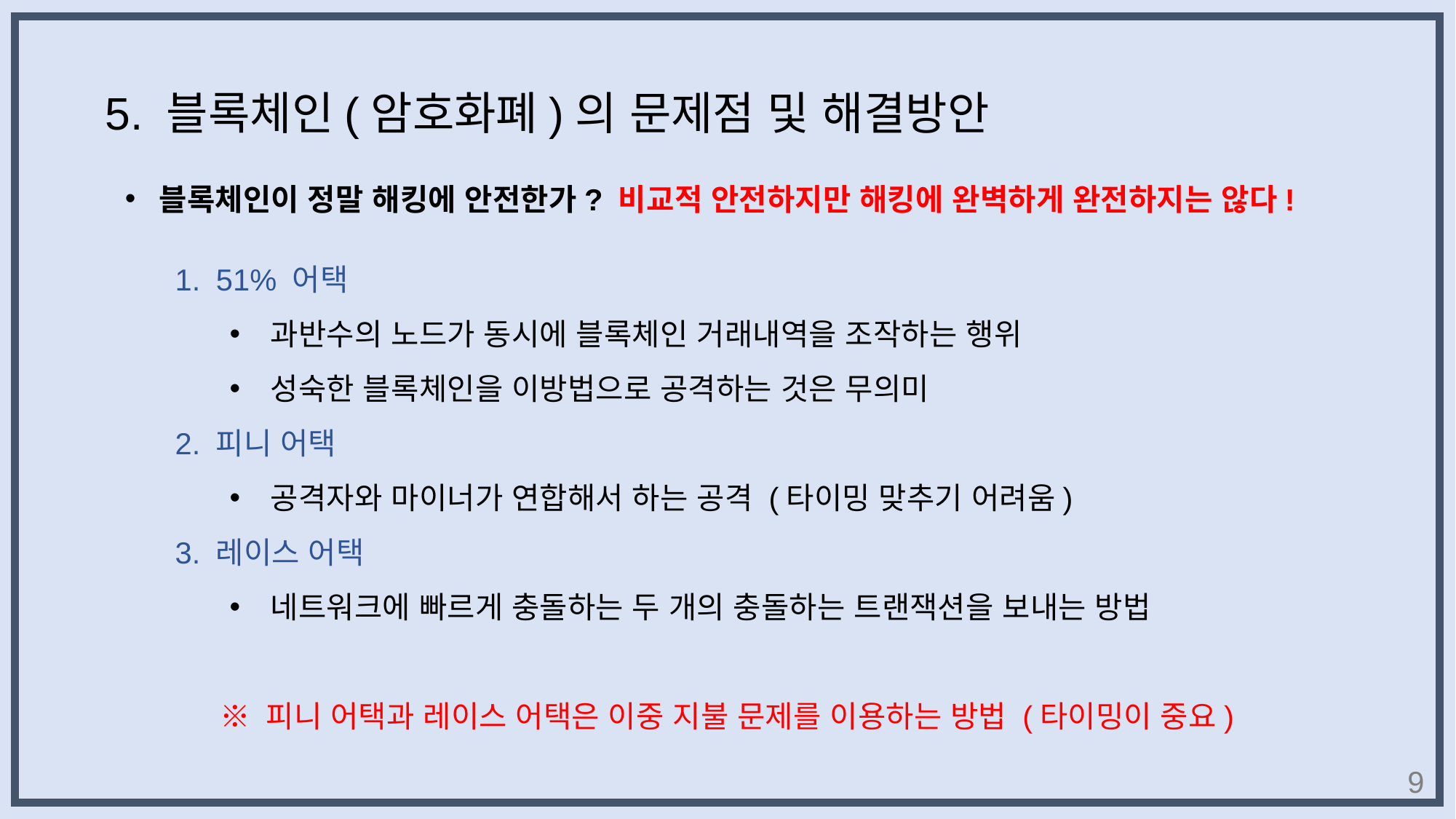

5. 블록체인(암호화폐)의 문제점 및 해결방안
블록체인이 정말 해킹에 안전한가? 비교적 안전하지만 해킹에 완벽하게 완전하지는 않다!
51% 어택
과반수의 노드가 동시에 블록체인 거래내역을 조작하는 행위
성숙한 블록체인을 이방법으로 공격하는 것은 무의미
피니 어택
공격자와 마이너가 연합해서 하는 공격 (타이밍 맞추기 어려움)
레이스 어택
네트워크에 빠르게 충돌하는 두 개의 충돌하는 트랜잭션을 보내는 방법

※ 피니 어택과 레이스 어택은 이중 지불 문제를 이용하는 방법 (타이밍이 중요)
9